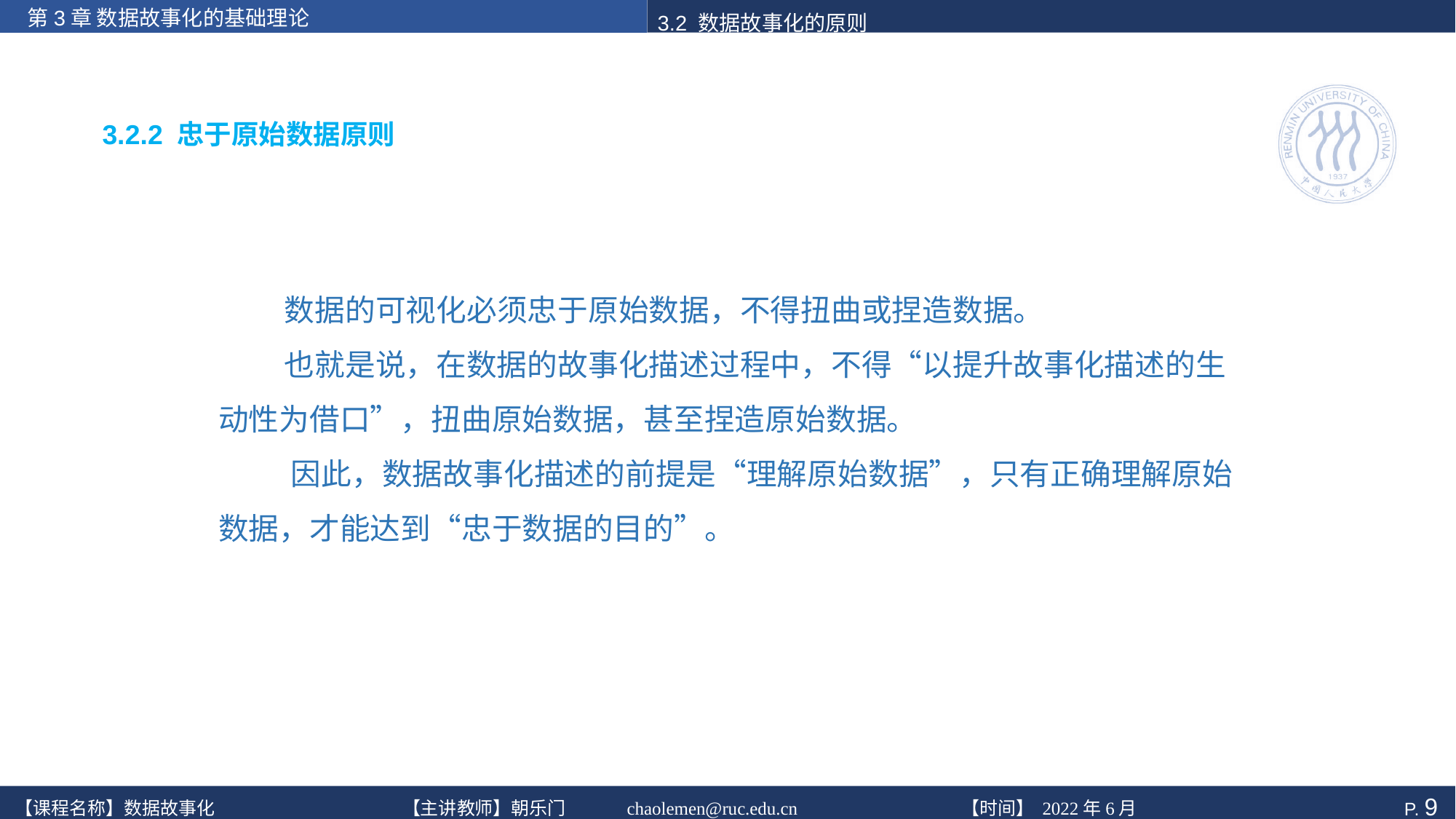

3.2.2 忠于原始数据原则
    数据的可视化必须忠于原始数据，不得扭曲或捏造数据。
    也就是说，在数据的故事化描述过程中，不得“以提升故事化描述的生动性为借口”，扭曲原始数据，甚至捏造原始数据。
     因此，数据故事化描述的前提是“理解原始数据”，只有正确理解原始数据，才能达到“忠于数据的目的”。